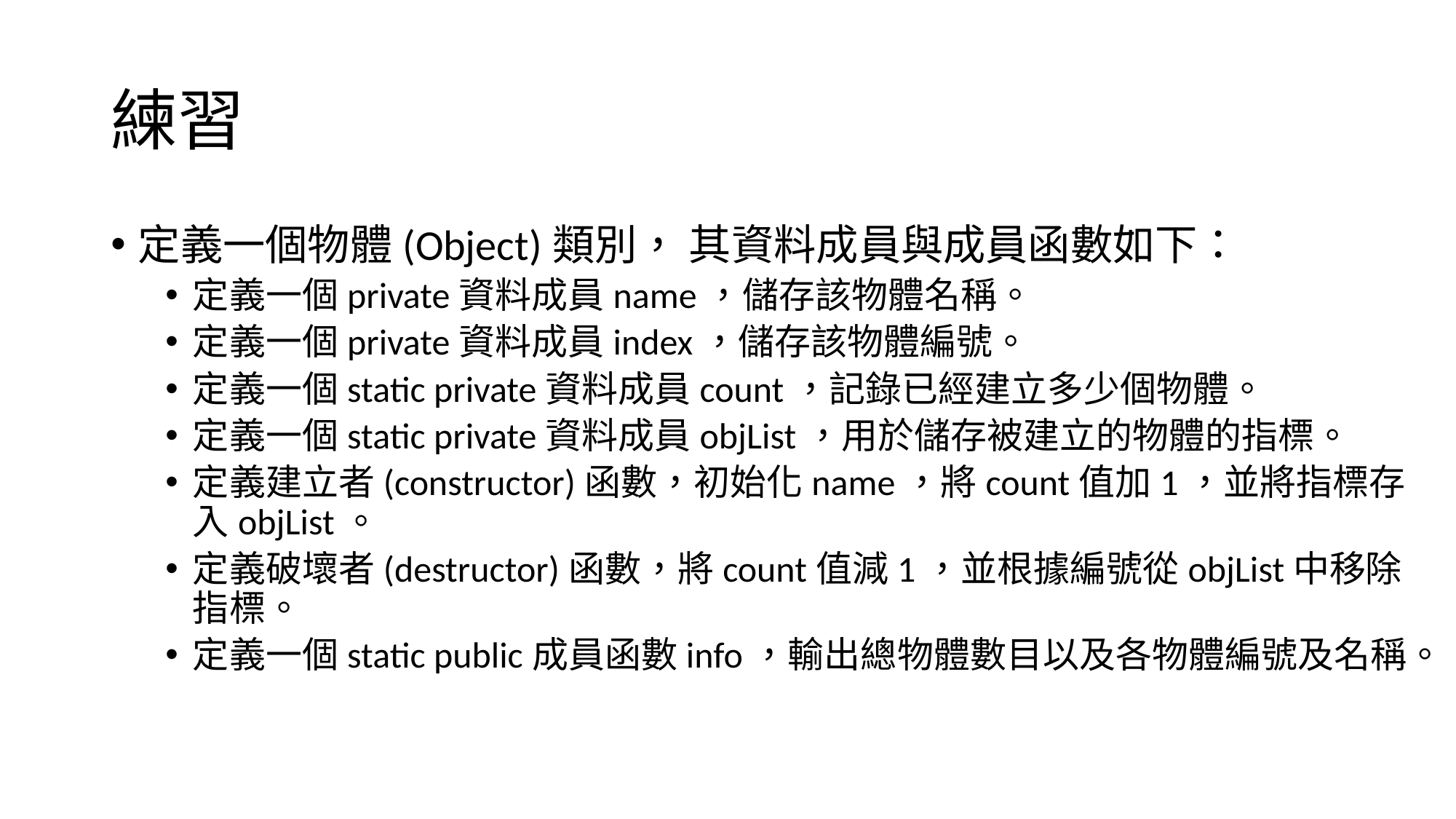

# 練習
定義一個物體(Object)類別， 其資料成員與成員函數如下：
定義一個private資料成員name，儲存該物體名稱。
定義一個private資料成員index，儲存該物體編號。
定義一個static private資料成員count，記錄已經建立多少個物體。
定義一個static private資料成員objList，用於儲存被建立的物體的指標。
定義建立者(constructor)函數，初始化name，將count值加1，並將指標存入objList。
定義破壞者(destructor)函數，將count值減1，並根據編號從objList中移除指標。
定義一個static public成員函數info，輸出總物體數目以及各物體編號及名稱。